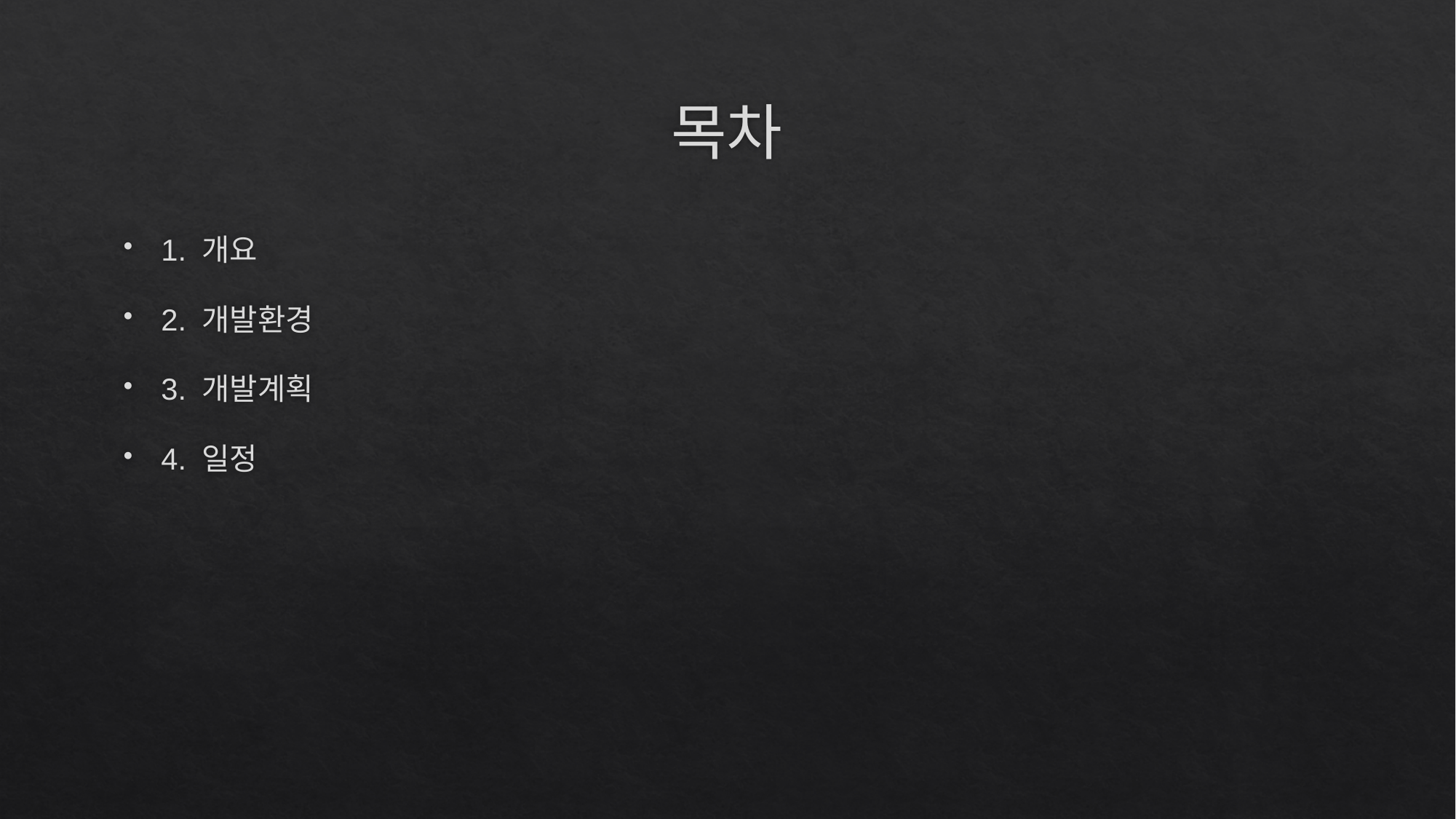

# 목차
1. 개요
2. 개발환경
3. 개발계획
4. 일정